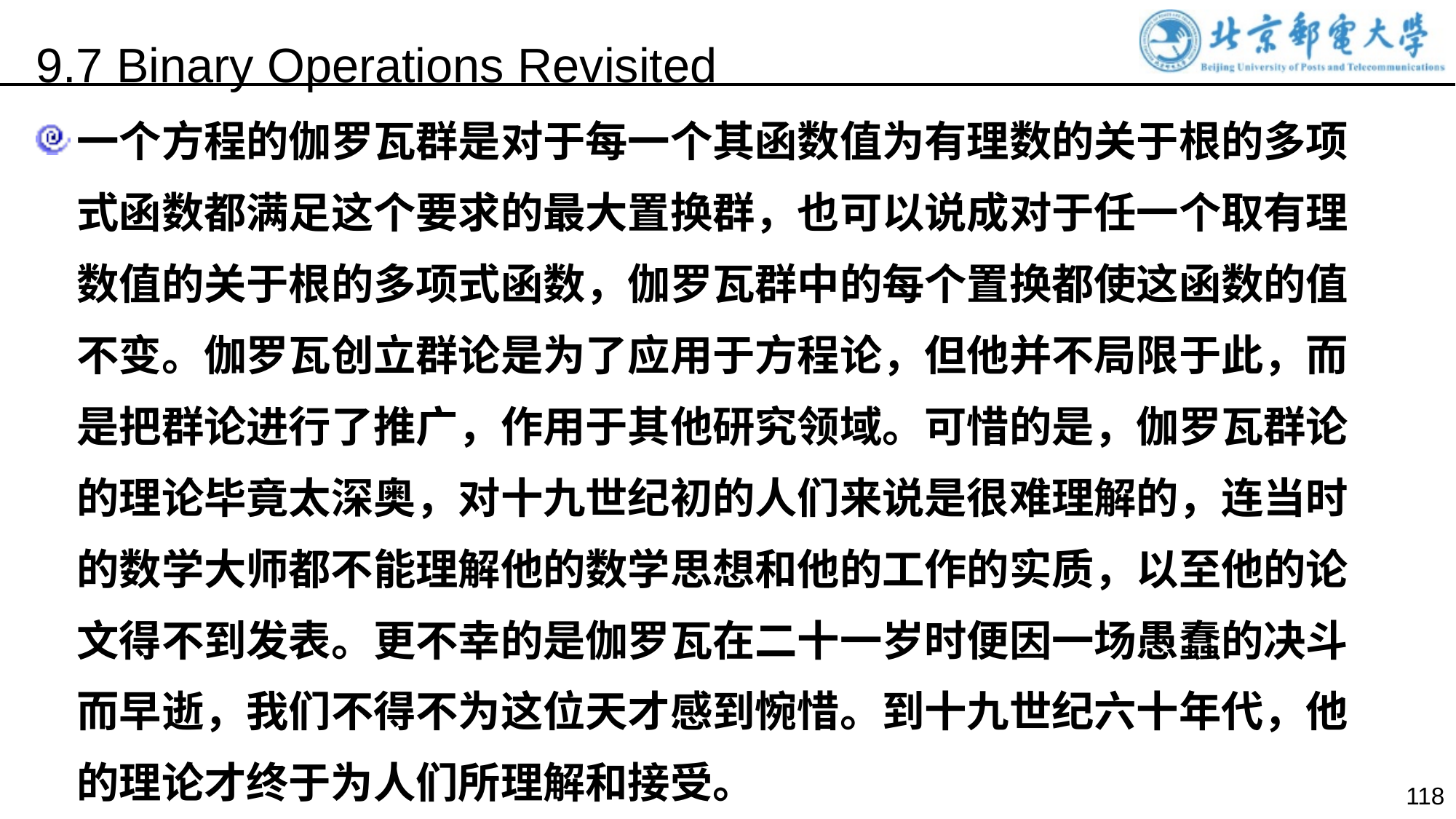

9.7 Binary Operations Revisited
一个方程的伽罗瓦群是对于每一个其函数值为有理数的关于根的多项式函数都满足这个要求的最大置换群，也可以说成对于任一个取有理数值的关于根的多项式函数，伽罗瓦群中的每个置换都使这函数的值不变。伽罗瓦创立群论是为了应用于方程论，但他并不局限于此，而是把群论进行了推广，作用于其他研究领域。可惜的是，伽罗瓦群论的理论毕竟太深奥，对十九世纪初的人们来说是很难理解的，连当时的数学大师都不能理解他的数学思想和他的工作的实质，以至他的论文得不到发表。更不幸的是伽罗瓦在二十一岁时便因一场愚蠢的决斗而早逝，我们不得不为这位天才感到惋惜。到十九世纪六十年代，他的理论才终于为人们所理解和接受。